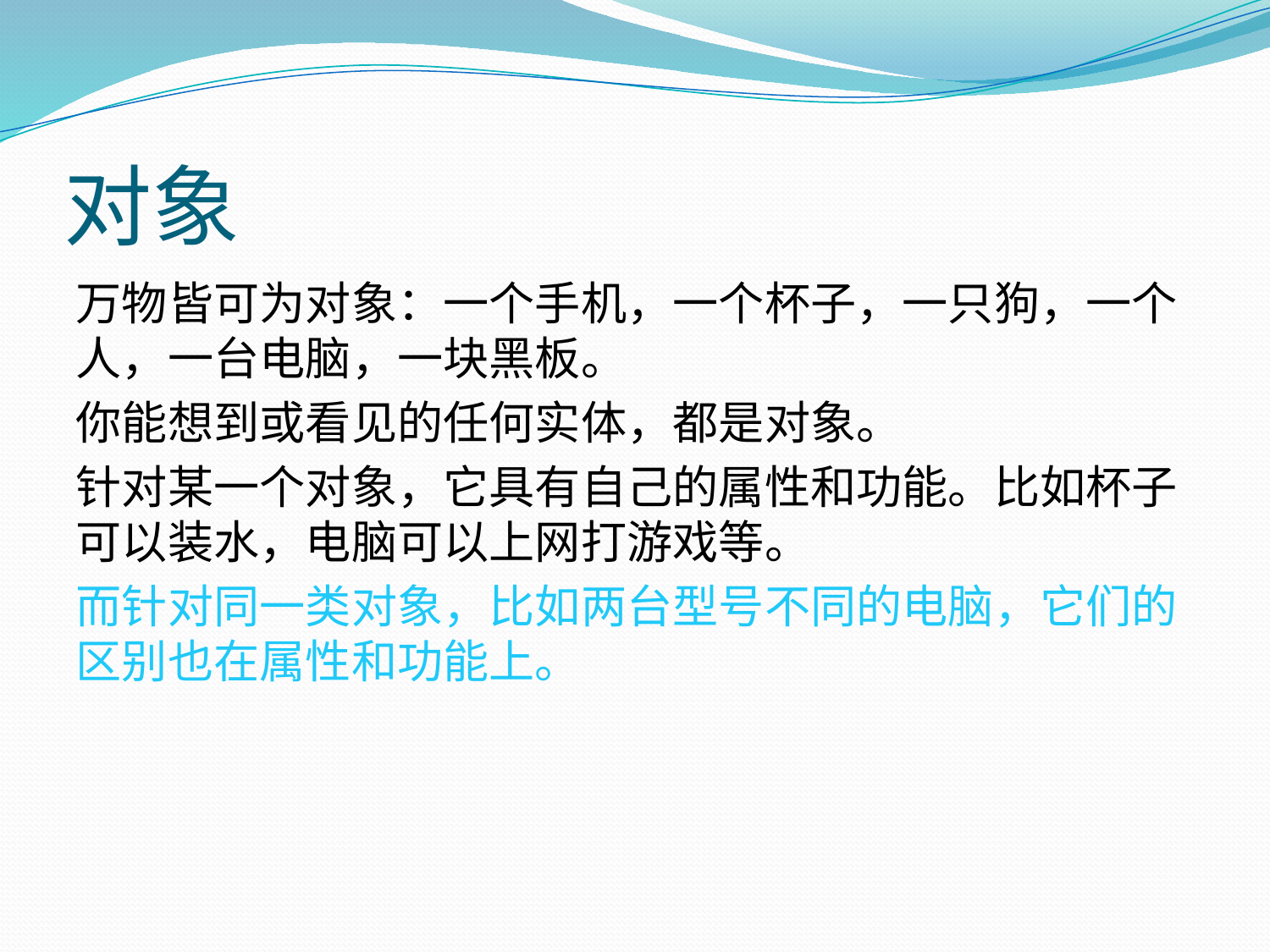

# 对象
万物皆可为对象：一个手机，一个杯子，一只狗，一个人，一台电脑，一块黑板。
你能想到或看见的任何实体，都是对象。
针对某一个对象，它具有自己的属性和功能。比如杯子可以装水，电脑可以上网打游戏等。
而针对同一类对象，比如两台型号不同的电脑，它们的区别也在属性和功能上。